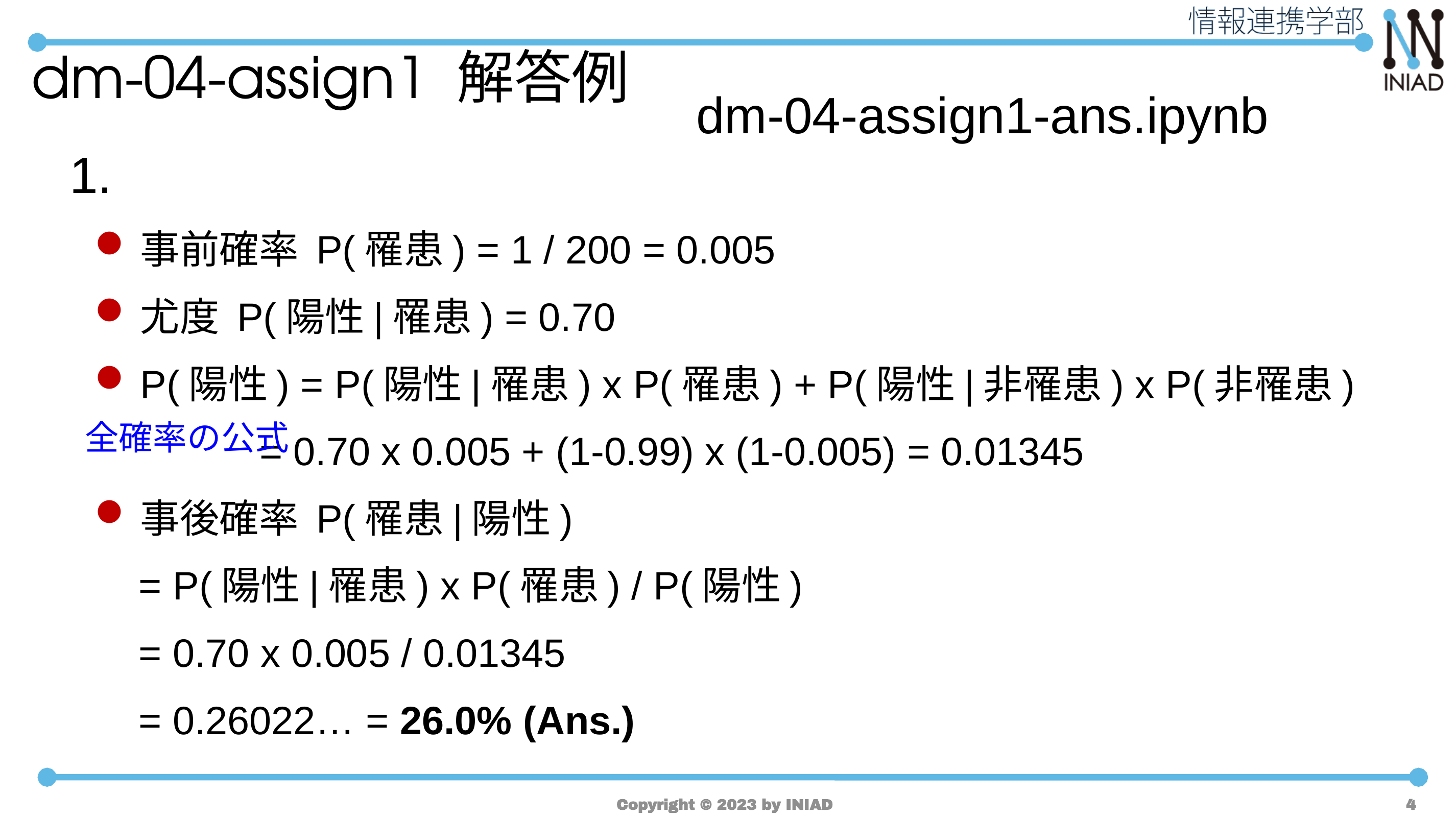

# dm-04-assign1 解答例
dm-04-assign1-ans.ipynb
1.
事前確率 P(罹患) = 1 / 200 = 0.005
尤度 P(陽性|罹患) = 0.70
P(陽性) = P(陽性|罹患) x P(罹患) + P(陽性|非罹患) x P(非罹患)
               = 0.70 x 0.005 + (1-0.99) x (1-0.005) = 0.01345
事後確率 P(罹患|陽性)
    = P(陽性|罹患) x P(罹患) / P(陽性)
    = 0.70 x 0.005 / 0.01345
    = 0.26022… = 26.0% (Ans.)
全確率の公式
Copyright © 2023 by INIAD
4